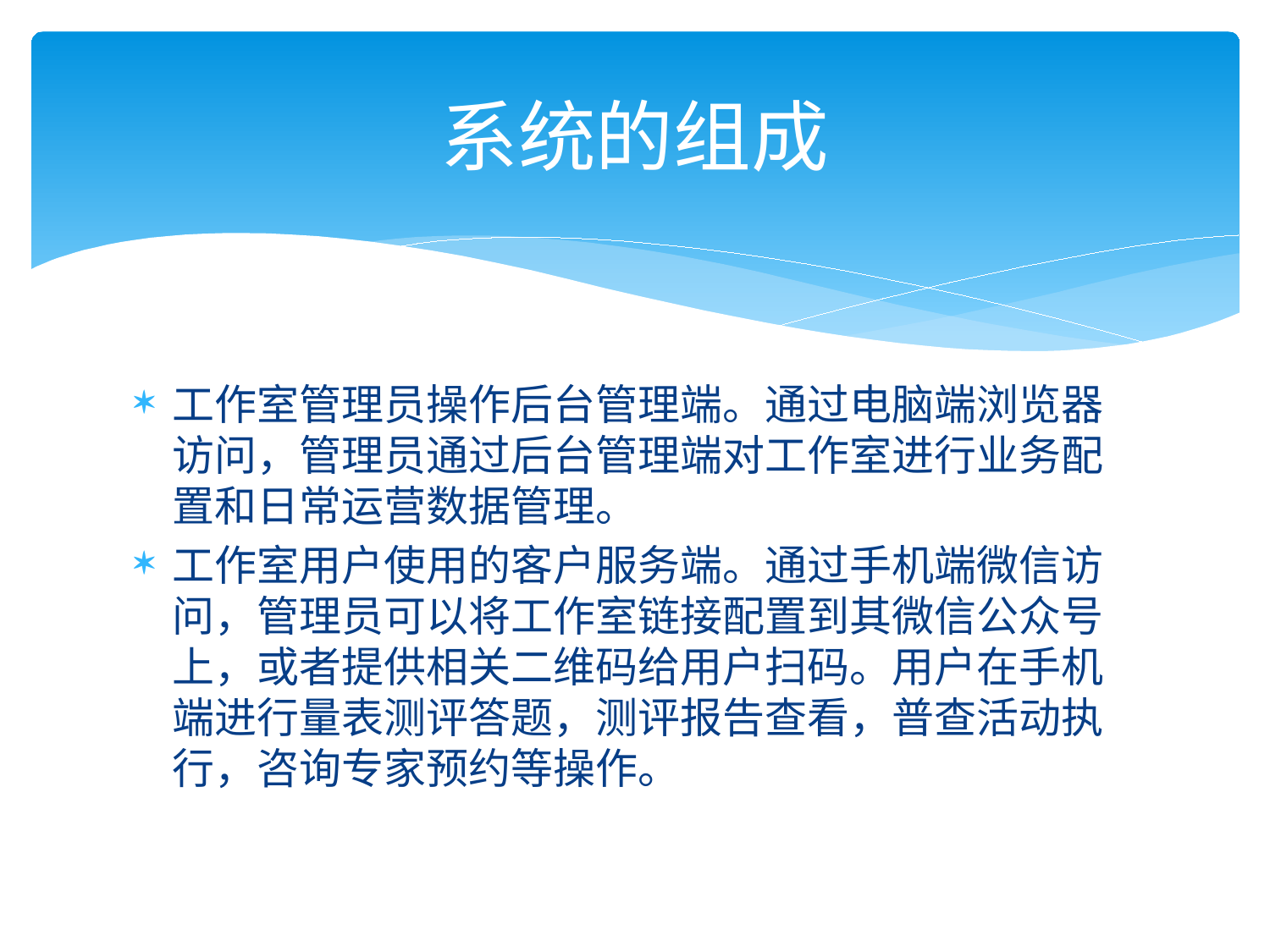

# 系统的组成
工作室管理员操作后台管理端。通过电脑端浏览器访问，管理员通过后台管理端对工作室进行业务配置和日常运营数据管理。
工作室用户使用的客户服务端。通过手机端微信访问，管理员可以将工作室链接配置到其微信公众号上，或者提供相关二维码给用户扫码。用户在手机端进行量表测评答题，测评报告查看，普查活动执行，咨询专家预约等操作。